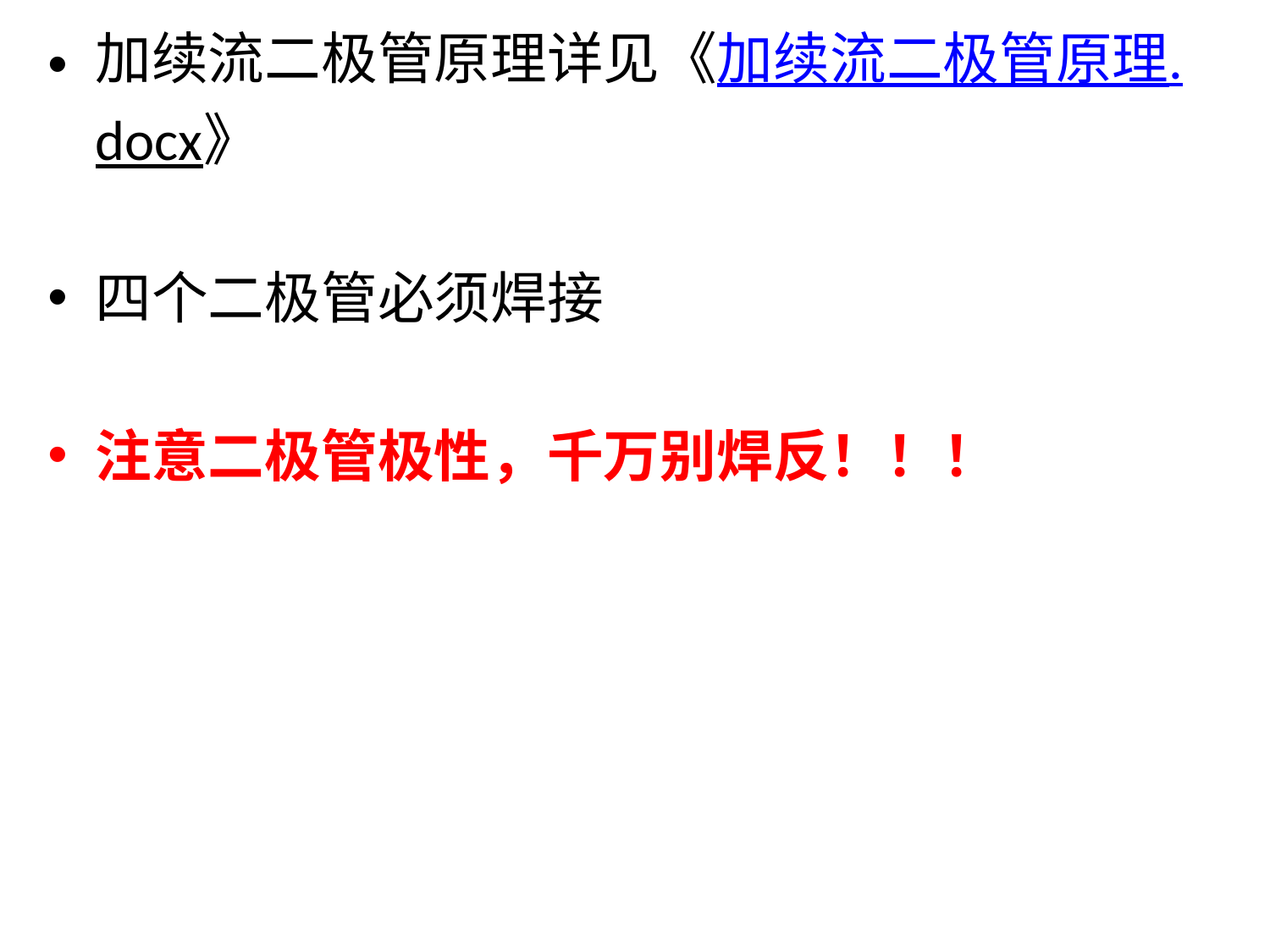

加续流二极管原理详见《加续流二极管原理.docx》

四个二极管必须焊接

注意二极管极性，千万别焊反！！！